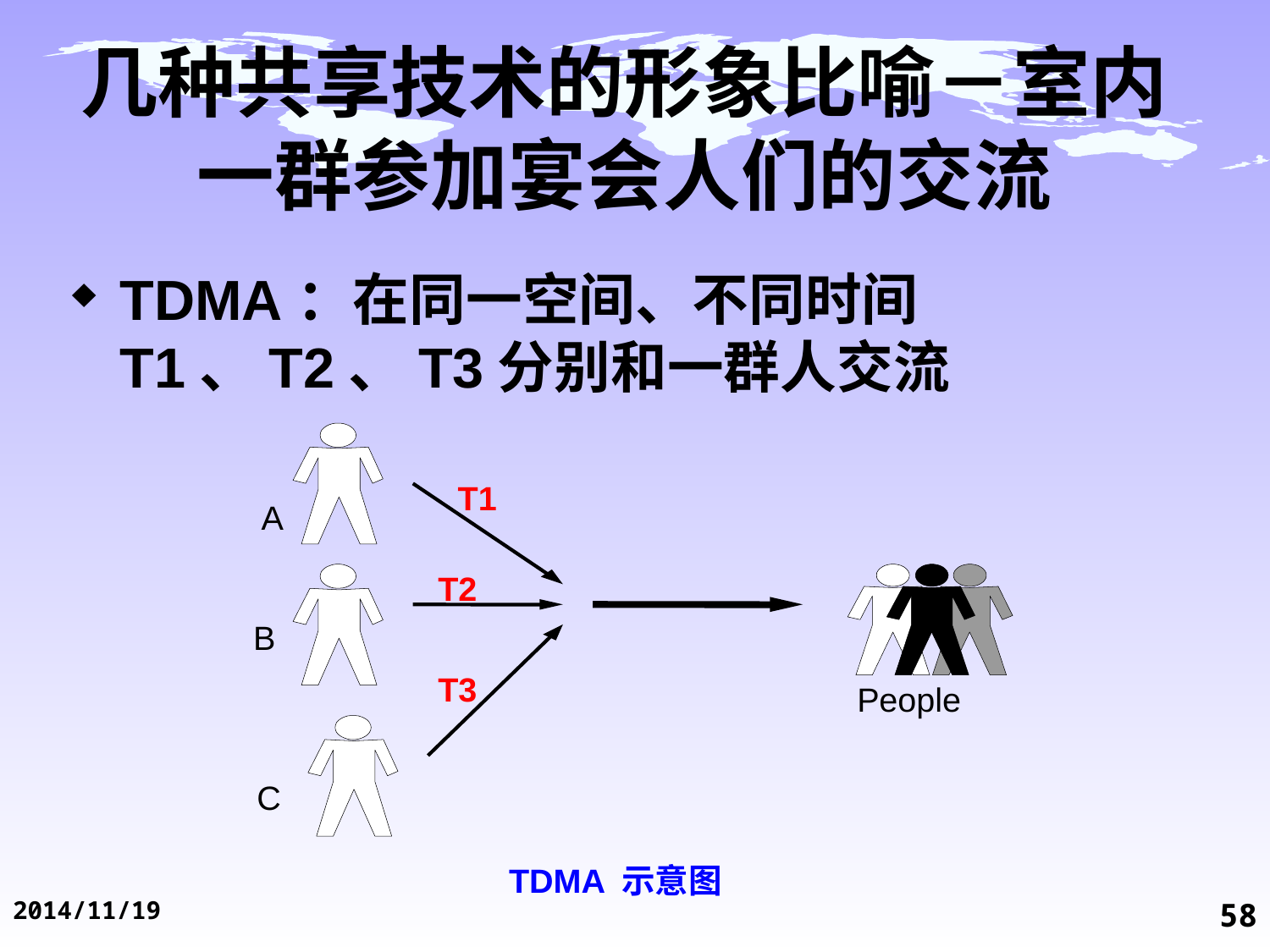

# 几种共享技术的形象比喻－室内一群参加宴会人们的交流
TDMA：在同一空间、不同时间T1、T2、T3分别和一群人交流

T1

A

T2

B

T3
People

C
TDMA 示意图
2014/11/19
58